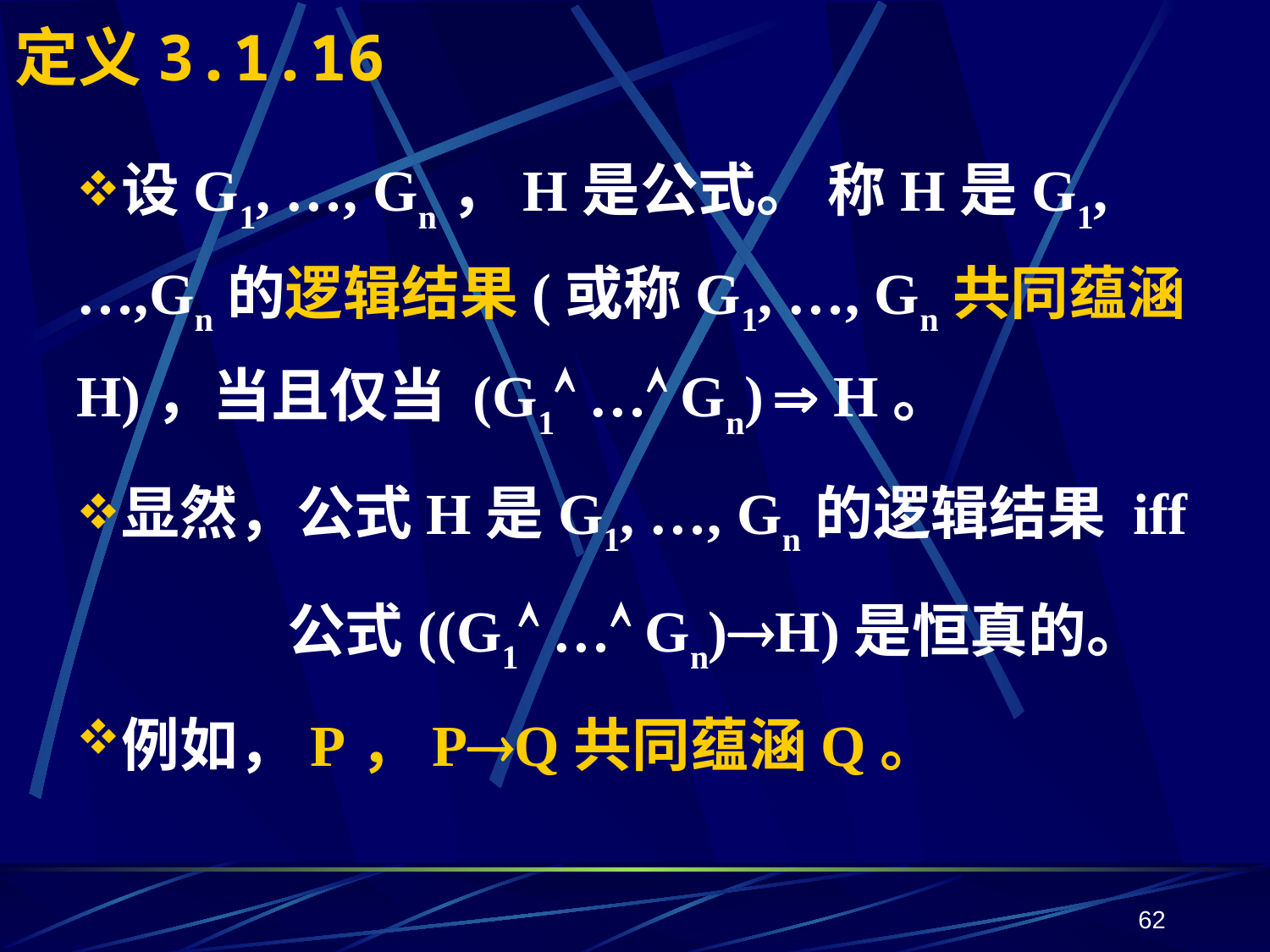

# 定义3.1.16
设G1, …, Gn，H是公式。 称H是G1, …,Gn的逻辑结果(或称G1, …, Gn共同蕴涵H)，当且仅当 (G1∧ …∧ Gn) ⇒ H。
显然，公式H是G1, …, Gn的逻辑结果 iff
               公式((G1∧ …∧ Gn)→H)是恒真的。
例如，P，P→Q共同蕴涵Q。

62